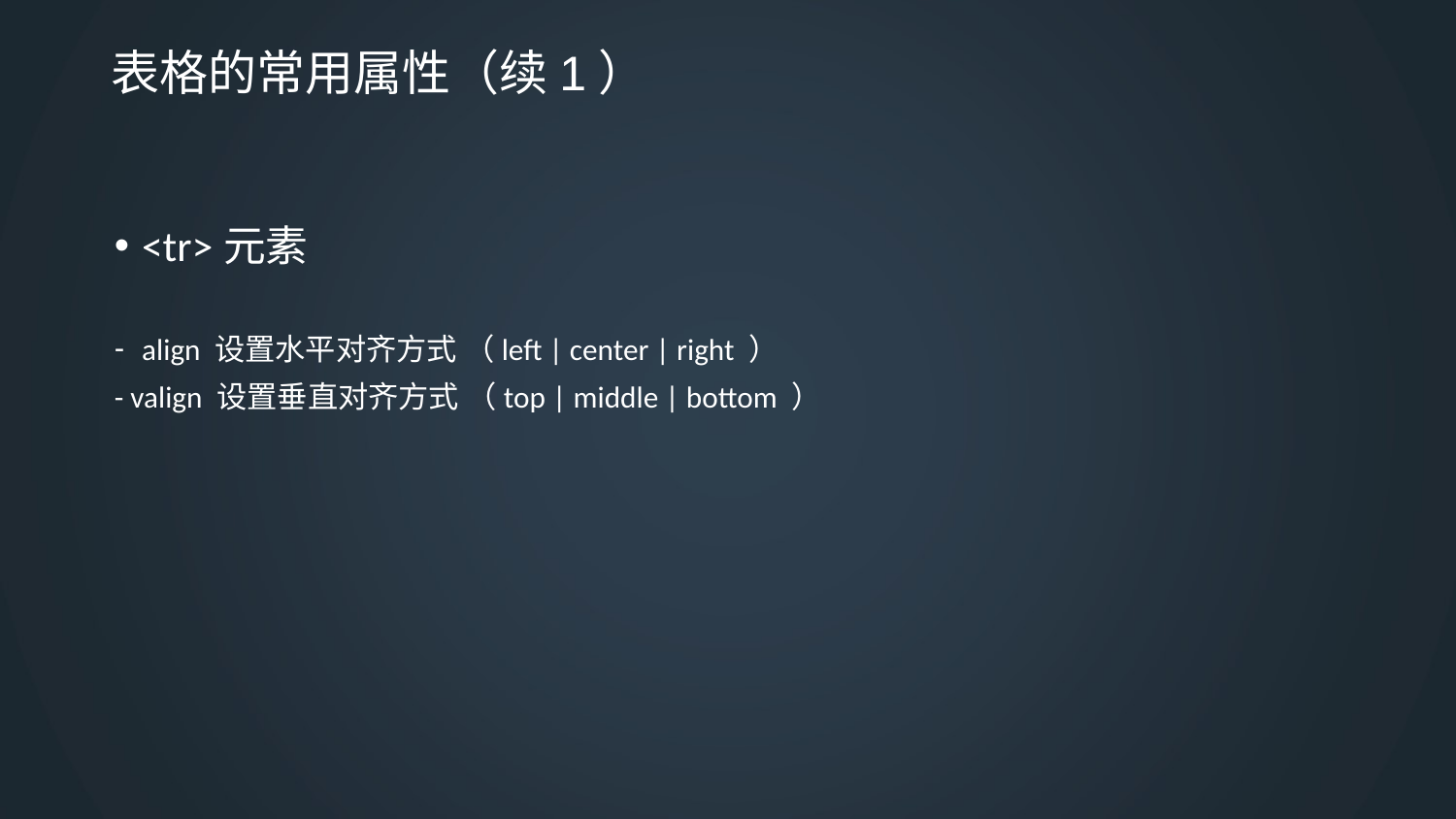

# 表格的常用属性（续1）
<tr>元素

align 设置水平对齐方式 （left | center | right ）
- valign 设置垂直对齐方式 （top | middle | bottom ）